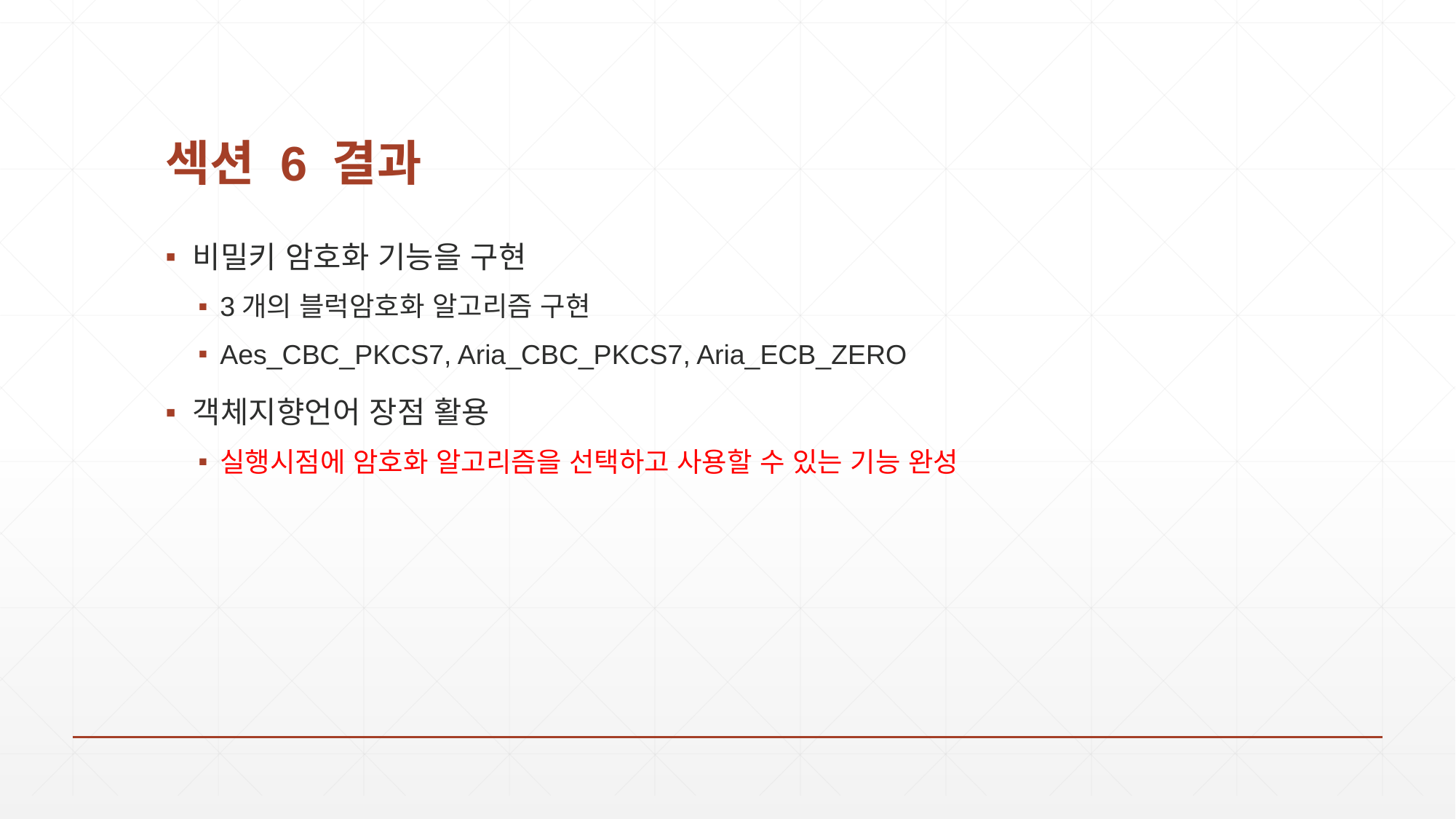

# 섹션 6 결과
비밀키 암호화 기능을 구현
3개의 블럭암호화 알고리즘 구현
Aes_CBC_PKCS7, Aria_CBC_PKCS7, Aria_ECB_ZERO
객체지향언어 장점 활용
실행시점에 암호화 알고리즘을 선택하고 사용할 수 있는 기능 완성